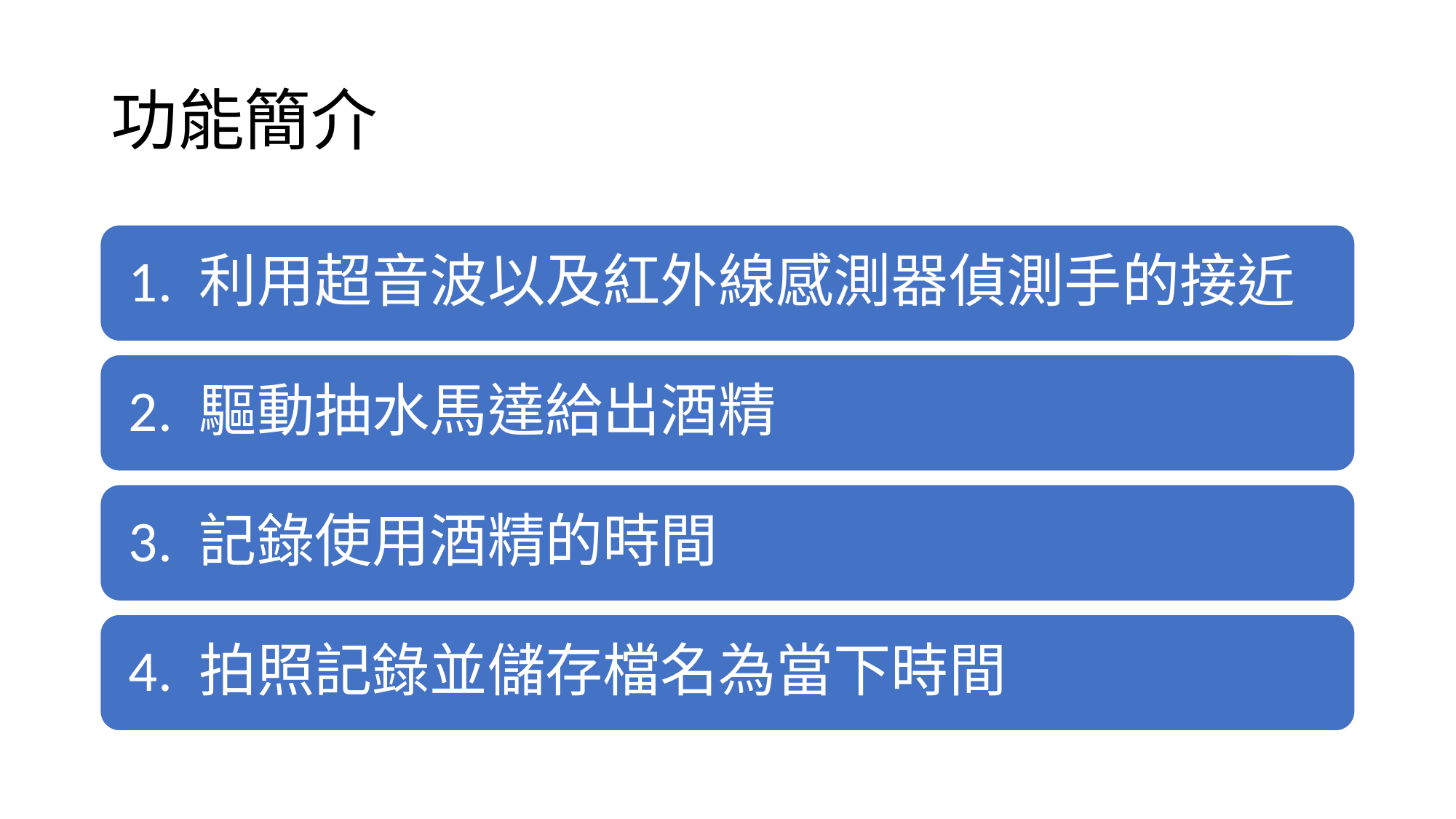

# 功能簡介
1. 利用超音波以及紅外線感測器偵測手的接近
2. 驅動抽水馬達給出酒精
3. 記錄使用酒精的時間
4. 拍照記錄並儲存檔名為當下時間